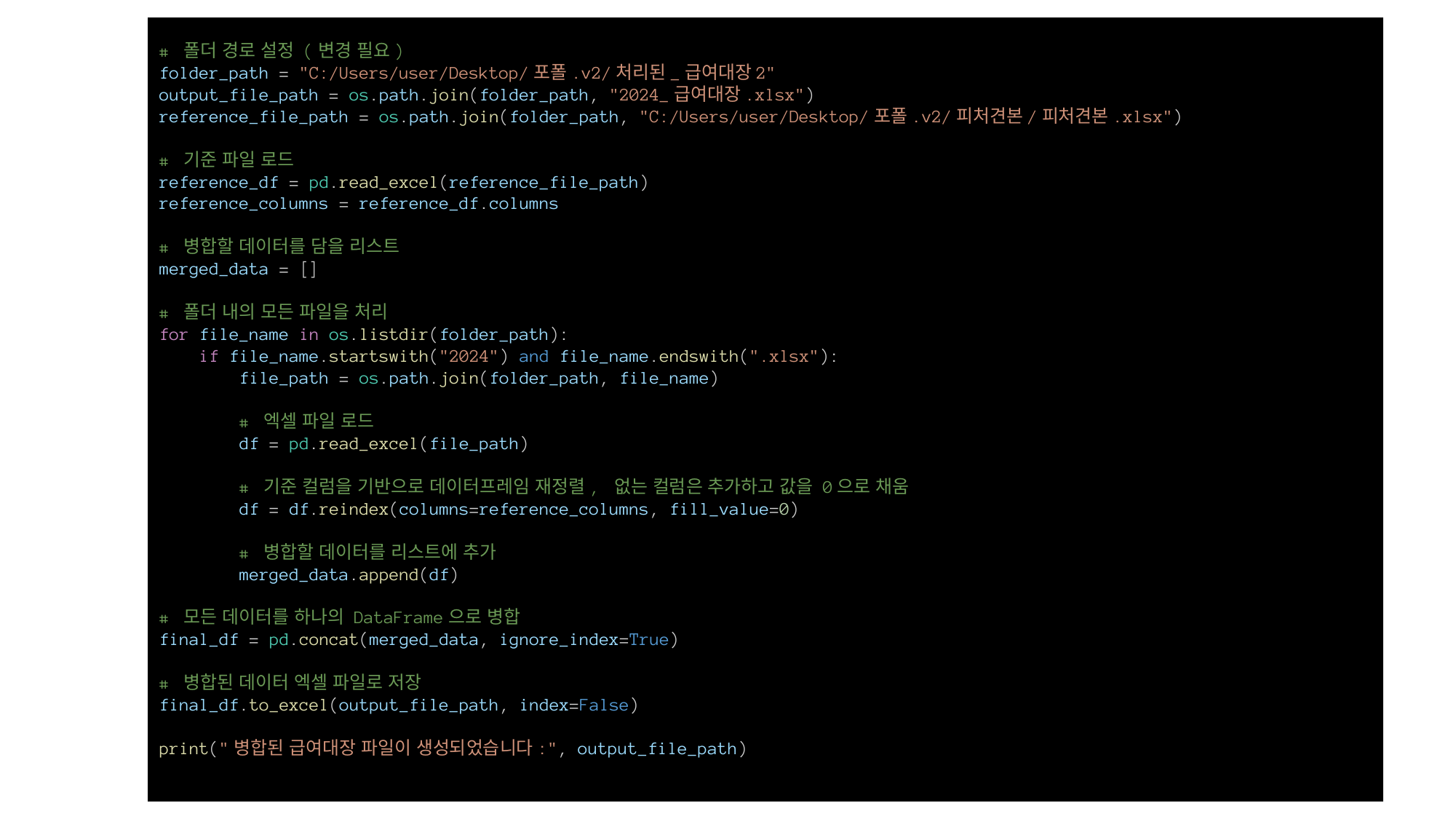

# 폴더 경로 설정 (변경 필요)
folder_path = "C:/Users/user/Desktop/포폴.v2/처리된_급여대장2"
output_file_path = os.path.join(folder_path, "2024_급여대장.xlsx")
reference_file_path = os.path.join(folder_path, "C:/Users/user/Desktop/포폴.v2/피처견본/피처견본.xlsx")
# 기준 파일 로드
reference_df = pd.read_excel(reference_file_path)
reference_columns = reference_df.columns
# 병합할 데이터를 담을 리스트
merged_data = []
# 폴더 내의 모든 파일을 처리
for file_name in os.listdir(folder_path):
    if file_name.startswith("2024") and file_name.endswith(".xlsx"):
        file_path = os.path.join(folder_path, file_name)
        # 엑셀 파일 로드
        df = pd.read_excel(file_path)
        # 기준 컬럼을 기반으로 데이터프레임 재정렬, 없는 컬럼은 추가하고 값을 0으로 채움
        df = df.reindex(columns=reference_columns, fill_value=0)
        # 병합할 데이터를 리스트에 추가
        merged_data.append(df)
# 모든 데이터를 하나의 DataFrame으로 병합
final_df = pd.concat(merged_data, ignore_index=True)
# 병합된 데이터 엑셀 파일로 저장
final_df.to_excel(output_file_path, index=False)
print("병합된 급여대장 파일이 생성되었습니다:", output_file_path)